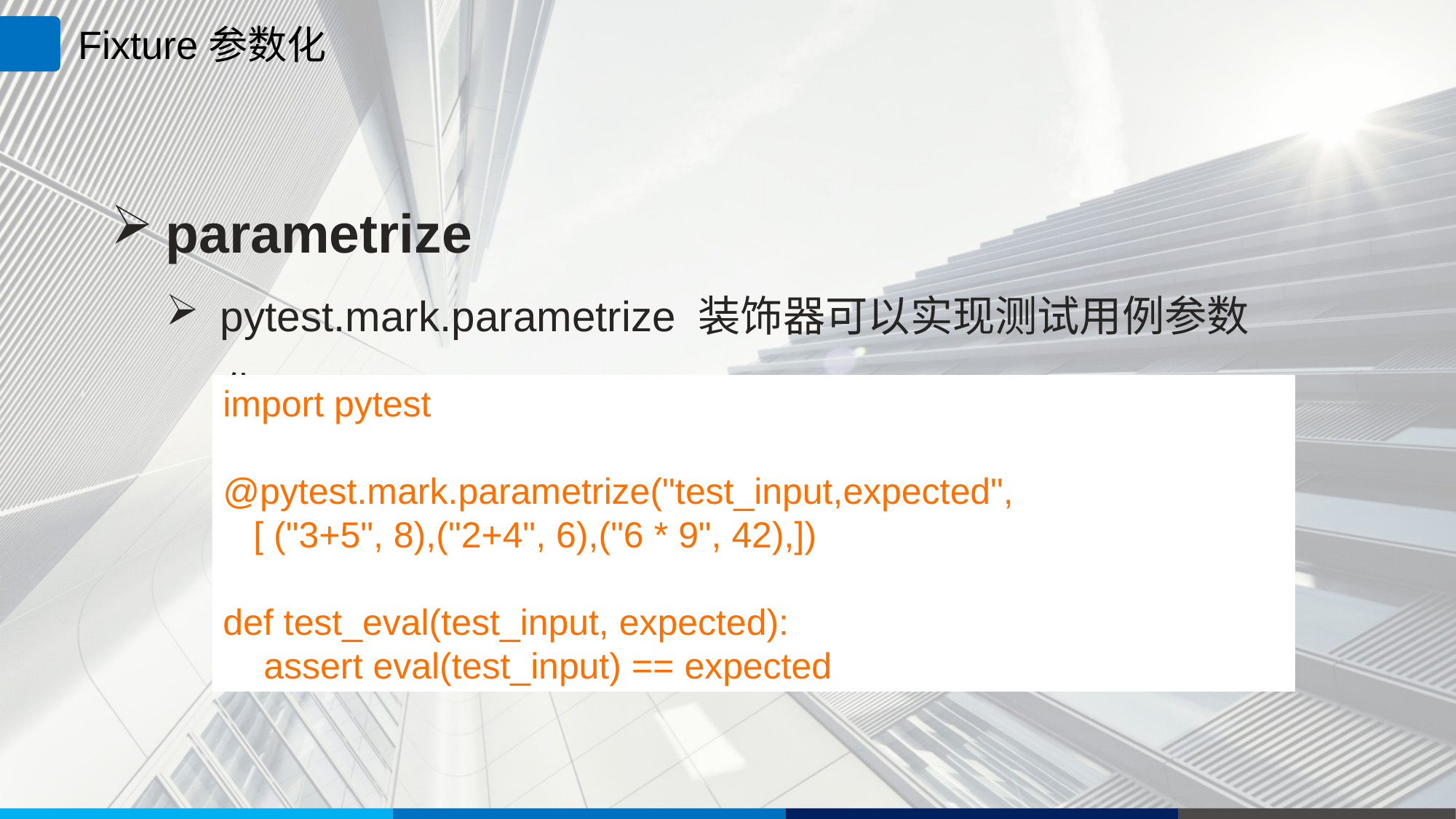

Fixture参数化

parametrize
pytest.mark.parametrize 装饰器可以实现测试用例参数化。

import pytest

@pytest.mark.parametrize("test_input,expected",
   [ ("3+5", 8),("2+4", 6),("6 * 9", 42),])

def test_eval(test_input, expected):
    assert eval(test_input) == expected